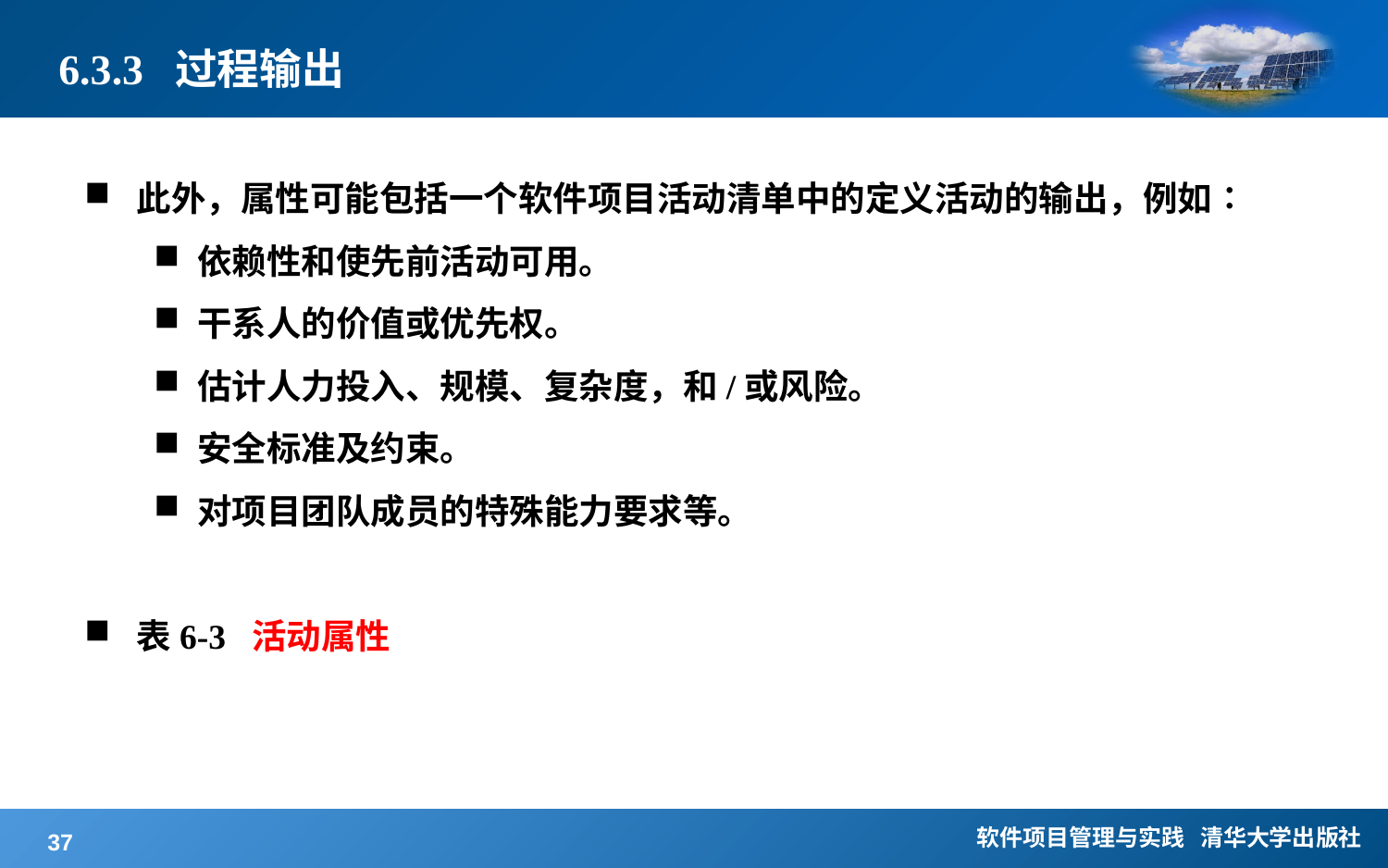

# 6.3.3  过程输出
此外，属性可能包括一个软件项目活动清单中的定义活动的输出，例如∶
依赖性和使先前活动可用。
干系人的价值或优先权。
估计人力投入、规模、复杂度，和/或风险。
安全标准及约束。
对项目团队成员的特殊能力要求等。

表6-3  活动属性